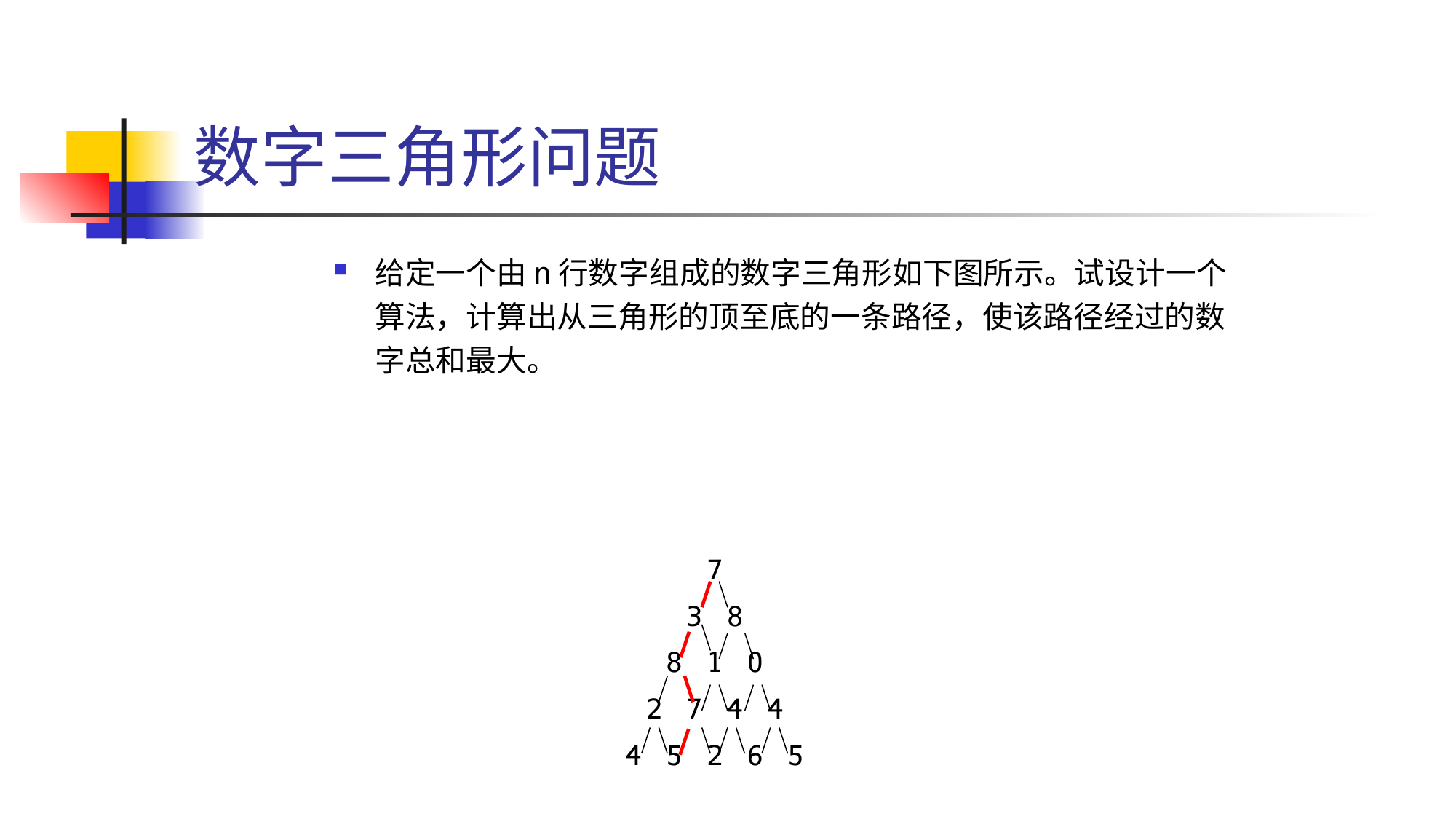

# 数字三角形问题
给定一个由n行数字组成的数字三角形如下图所示。试设计一个算法，计算出从三角形的顶至底的一条路径，使该路径经过的数字总和最大。
7
3   8
8   1   0
2   7   4   4
4   5   2   6   5